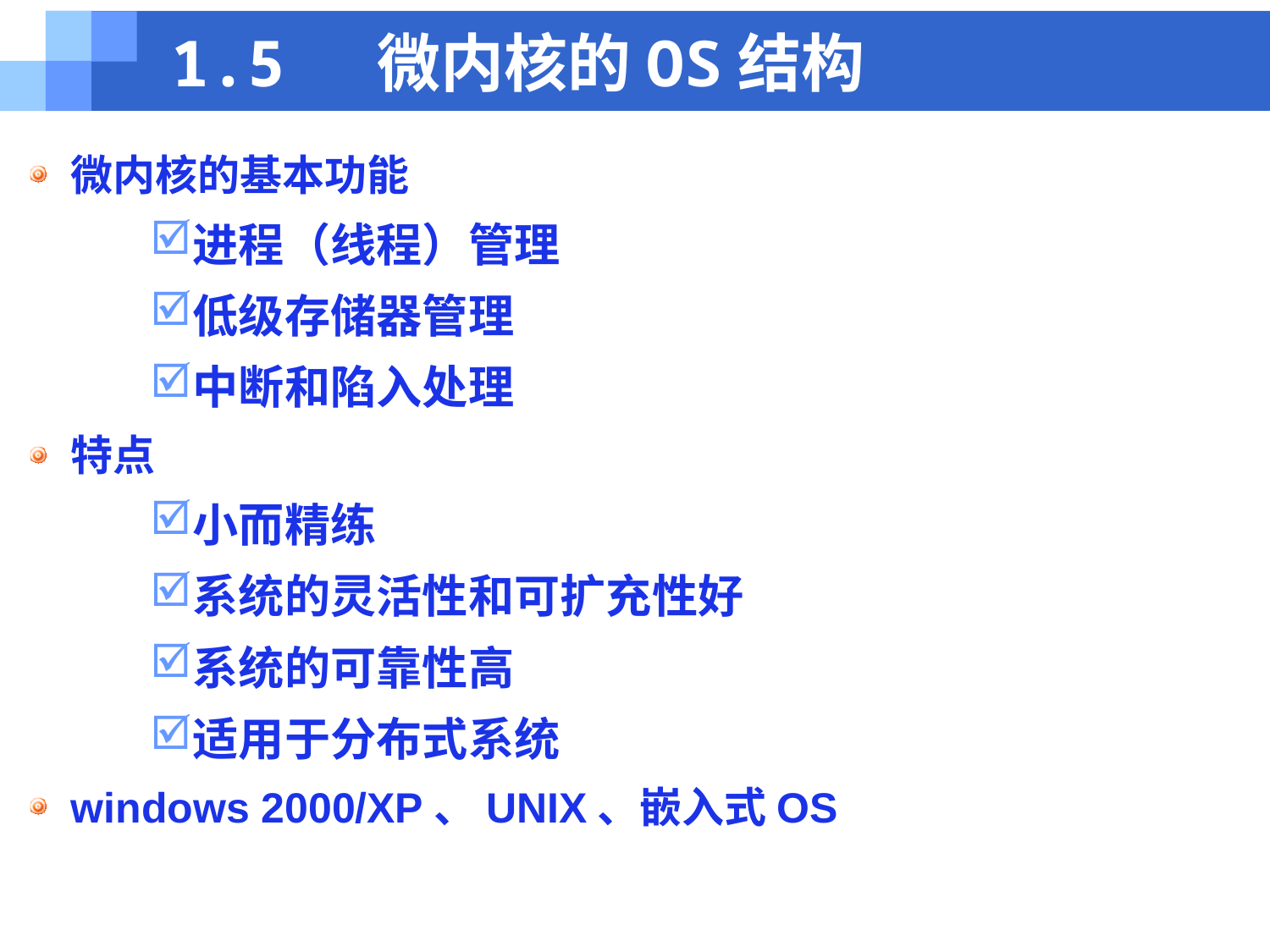

# 1.5  微内核的OS结构
微内核的基本功能
进程（线程）管理
低级存储器管理
中断和陷入处理
特点
小而精练
系统的灵活性和可扩充性好
系统的可靠性高
适用于分布式系统
windows 2000/XP、UNIX、嵌入式OS